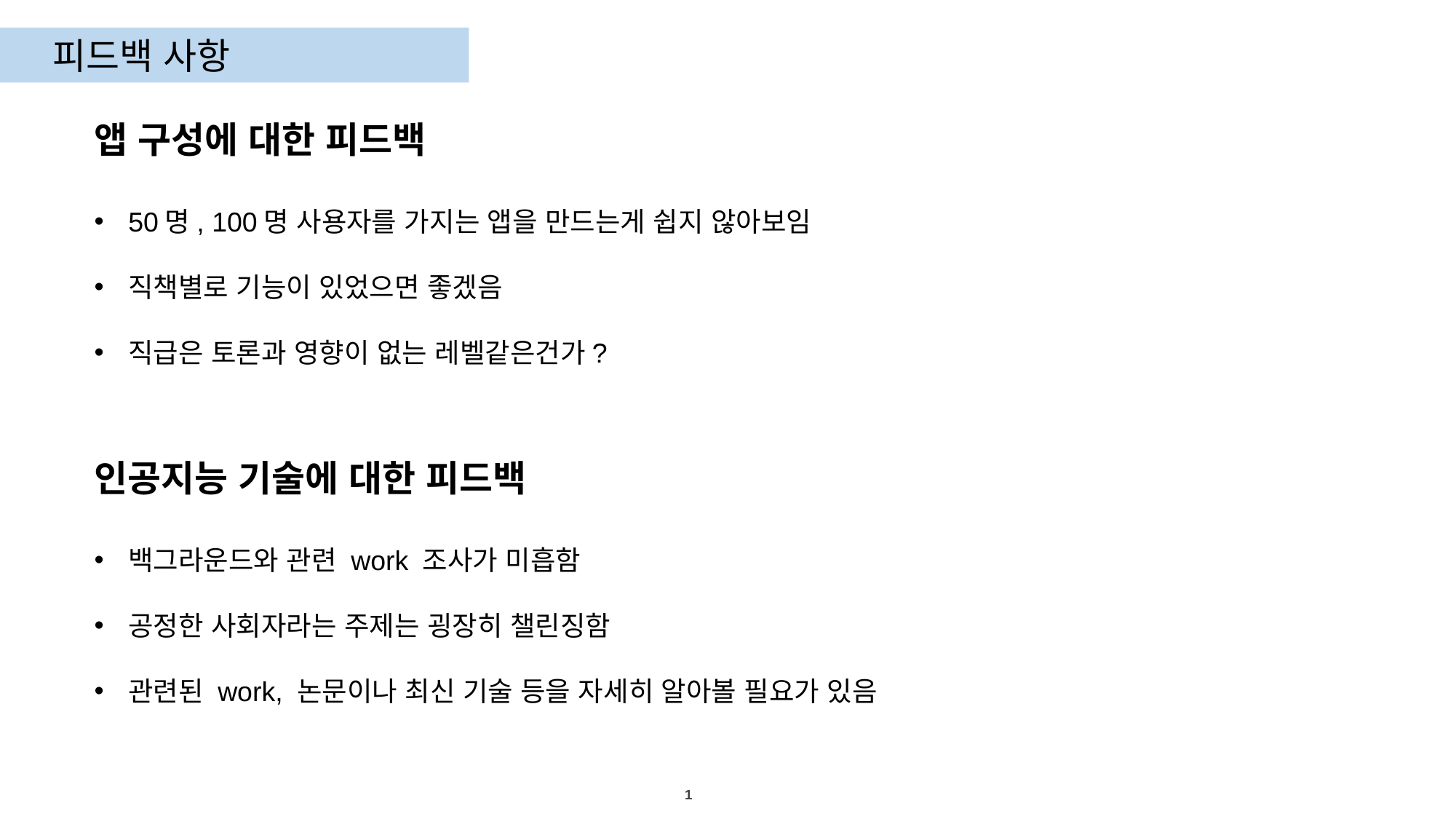

피드백 사항
앱 구성에 대한 피드백

50명, 100명 사용자를 가지는 앱을 만드는게 쉽지 않아보임

직책별로 기능이 있었으면 좋겠음

직급은 토론과 영향이 없는 레벨같은건가?

인공지능 기술에 대한 피드백

백그라운드와 관련 work 조사가 미흡함

공정한 사회자라는 주제는 굉장히 챌린징함

관련된 work, 논문이나 최신 기술 등을 자세히 알아볼 필요가 있음

1